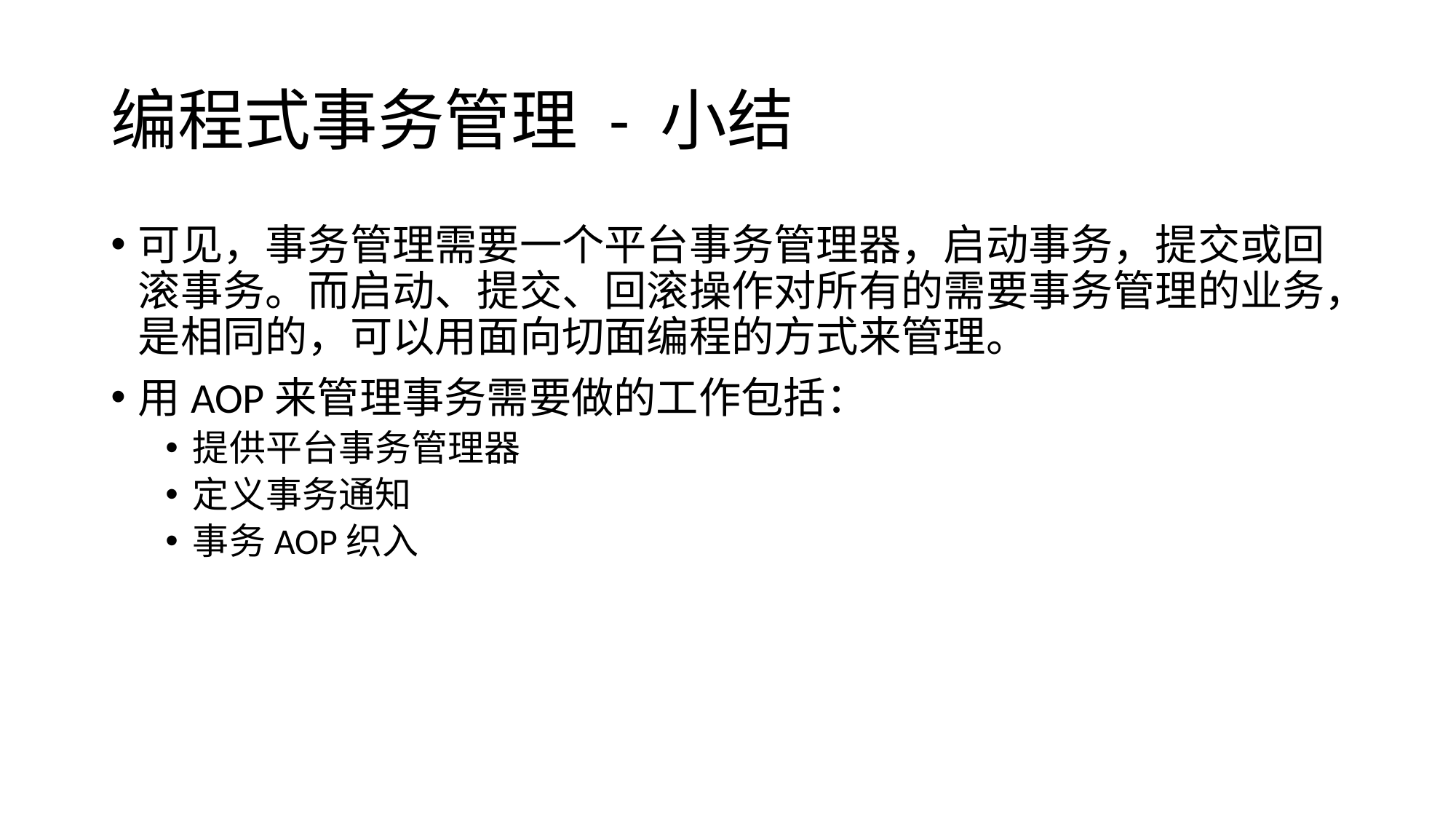

# 编程式事务管理 - 小结
可见，事务管理需要一个平台事务管理器，启动事务，提交或回滚事务。而启动、提交、回滚操作对所有的需要事务管理的业务，是相同的，可以用面向切面编程的方式来管理。
用AOP来管理事务需要做的工作包括：
提供平台事务管理器
定义事务通知
事务AOP织入